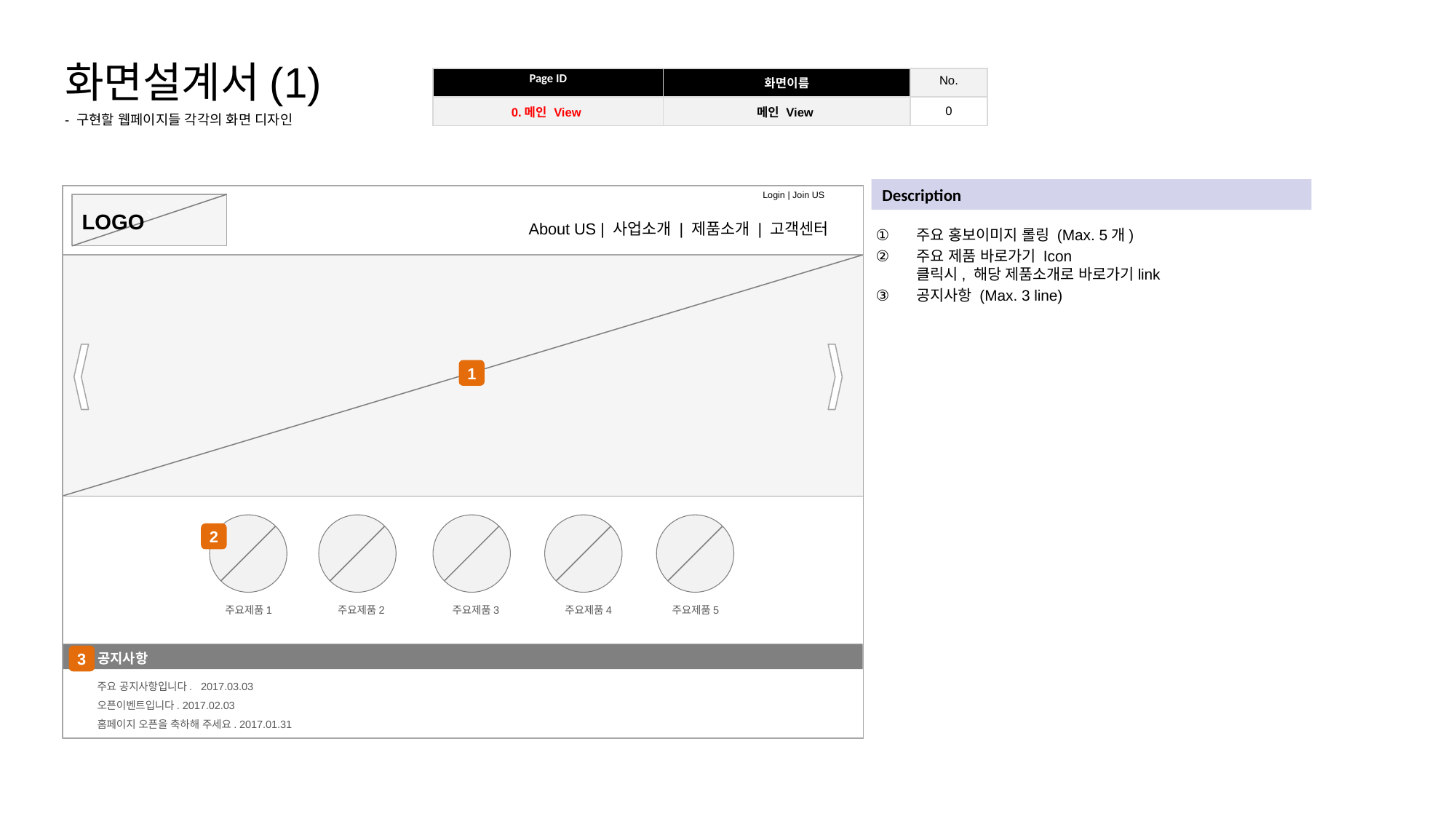

화면설계서(1)
| Page ID | 화면이름 | No. |
| --- | --- | --- |
| 0.메인 View | 메인 View | 0 |
- 구현할 웹페이지들 각각의 화면 디자인
Description
Login | Join US

`
`
LOGO
About US | 사업소개 | 제품소개 | 고객센터
주요 홍보이미지 롤링 (Max. 5개)
주요 제품 바로가기 Icon
클릭시, 해당 제품소개로 바로가기link
공지사항 (Max. 3 line)
`

1

2
주요제품1
주요제품2
주요제품3
주요제품4
주요제품5

공지사항
3
주요 공지사항입니다.   2017.03.03
오픈이벤트입니다. 2017.02.03
홈페이지 오픈을 축하해 주세요. 2017.01.31